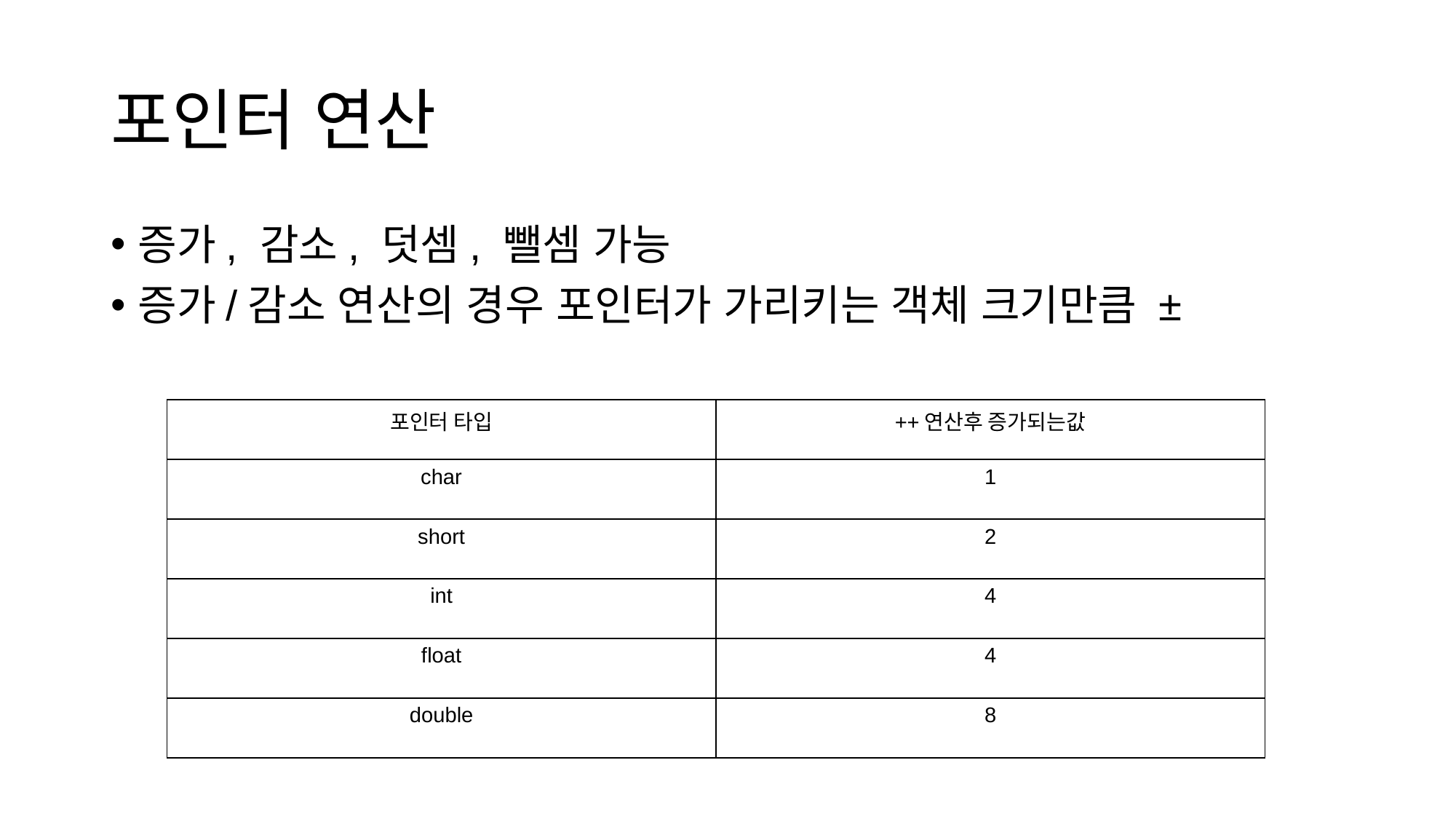

포인터 연산
증가, 감소, 덧셈, 뺄셈 가능
증가/감소 연산의 경우 포인터가 가리키는 객체 크기만큼 ±
| 포인터 타입​ | ++연산후 증가되는값​ |
| --- | --- |
| char​ | 1​ |
| short​ | 2​ |
| int​ | 4​ |
| float​ | 4​ |
| double​ | 8​ |